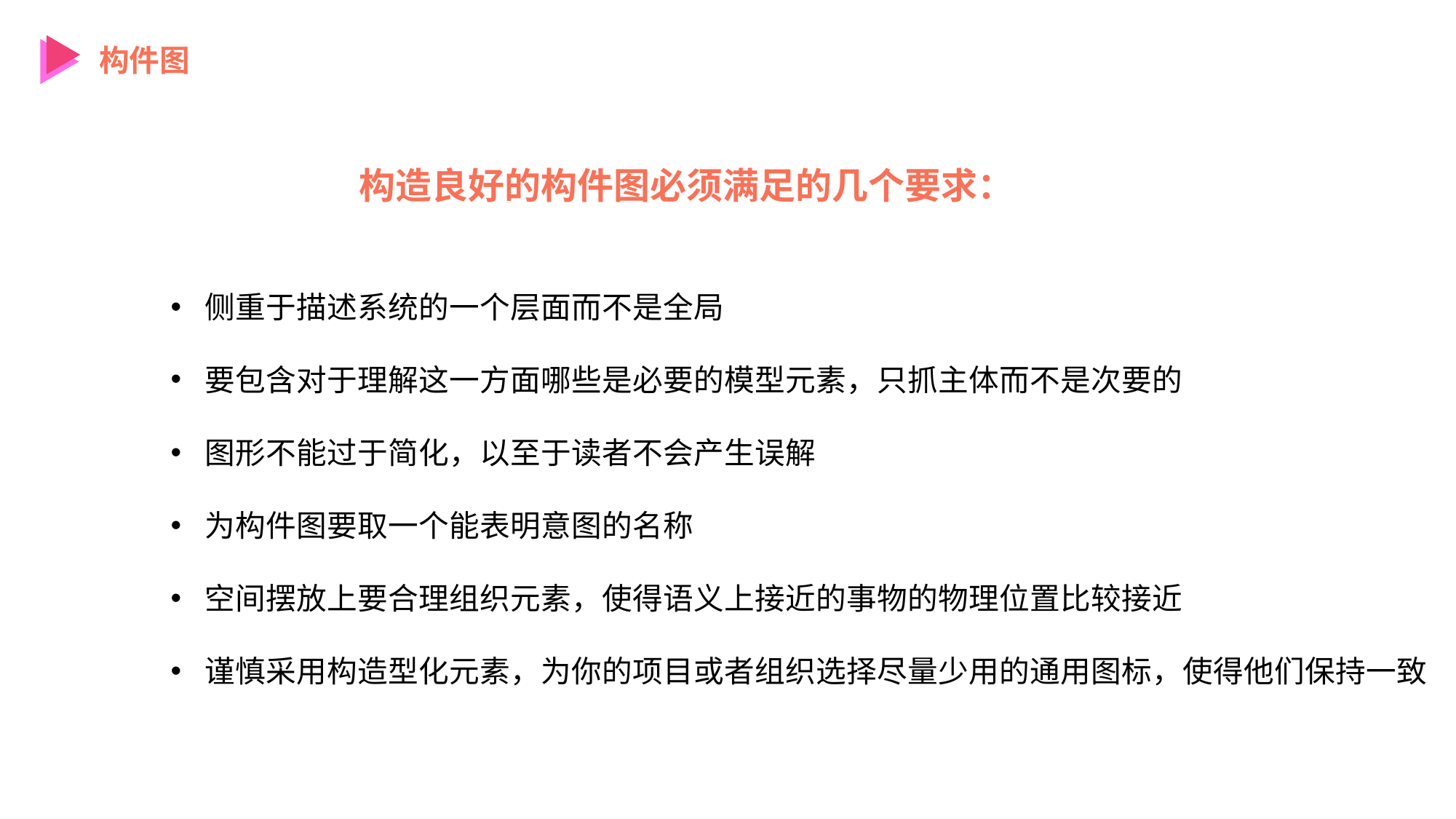

构件图
构造良好的构件图必须满足的几个要求：
侧重于描述系统的一个层面而不是全局

要包含对于理解这一方面哪些是必要的模型元素，只抓主体而不是次要的

图形不能过于简化，以至于读者不会产生误解

为构件图要取一个能表明意图的名称

空间摆放上要合理组织元素，使得语义上接近的事物的物理位置比较接近

谨慎采用构造型化元素，为你的项目或者组织选择尽量少用的通用图标，使得他们保持一致